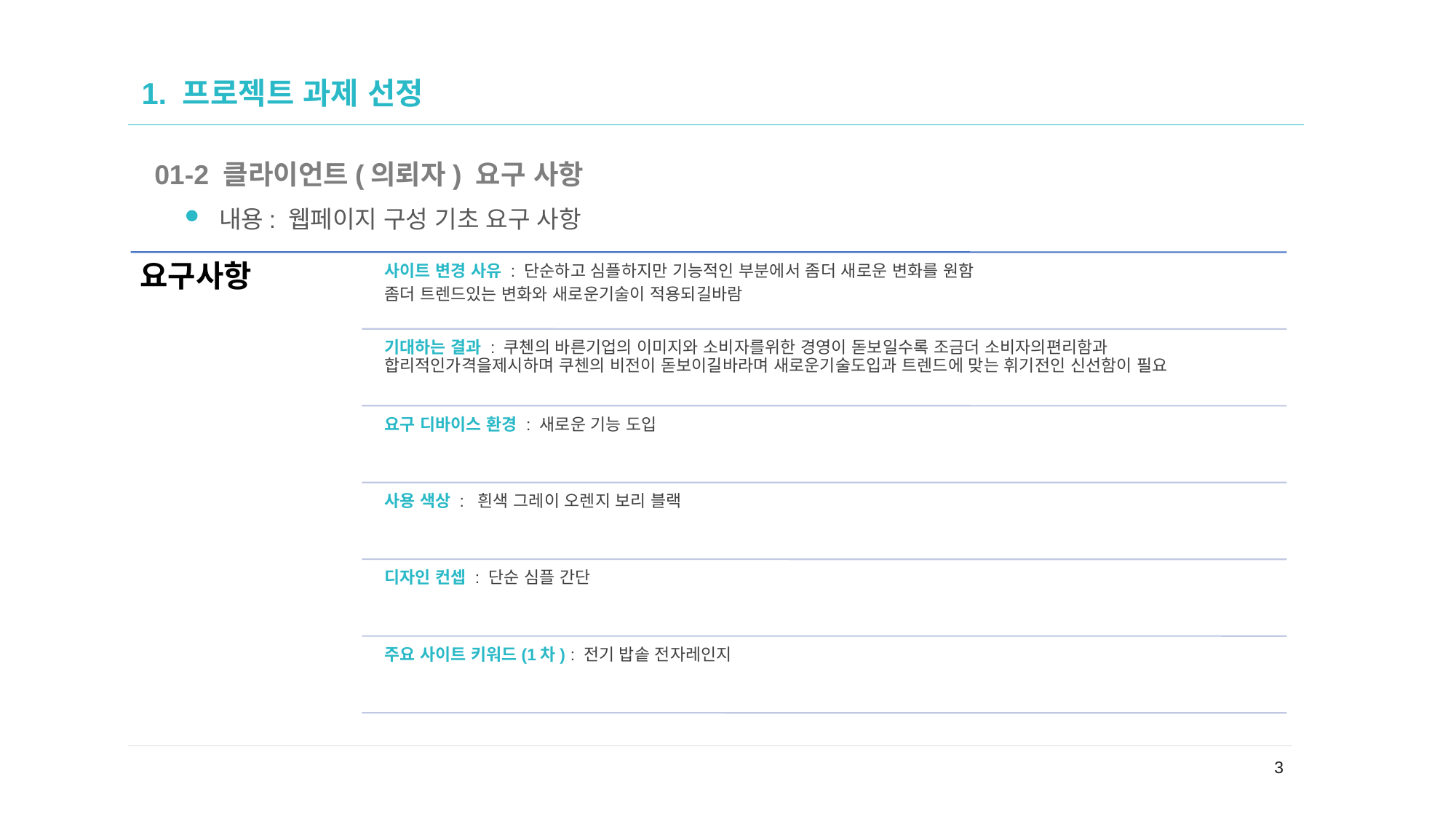

# 1. 프로젝트 과제 선정
01-2 클라이언트(의뢰자) 요구 사항
내용: 웹페이지 구성 기초 요구 사항
요구사항
사이트 변경 사유 : 단순하고 심플하지만 기능적인 부분에서 좀더 새로운 변화를 원함
좀더 트렌드있는 변화와 새로운기술이 적용되길바람
기대하는 결과 : 쿠첸의 바른기업의 이미지와 소비자를위한 경영이 돋보일수록 조금더 소비자의편리함과 합리적인가격을제시하며 쿠첸의 비전이 돋보이길바라며 새로운기술도입과 트렌드에 맞는 휘기전인 신선함이 필요
요구 디바이스 환경 : 새로운 기능 도입
사용 색상 :  흰색 그레이 오렌지 보리 블랙
디자인 컨셉 : 단순 심플 간단
주요 사이트 키워드(1차) : 전기 밥솥 전자레인지
3